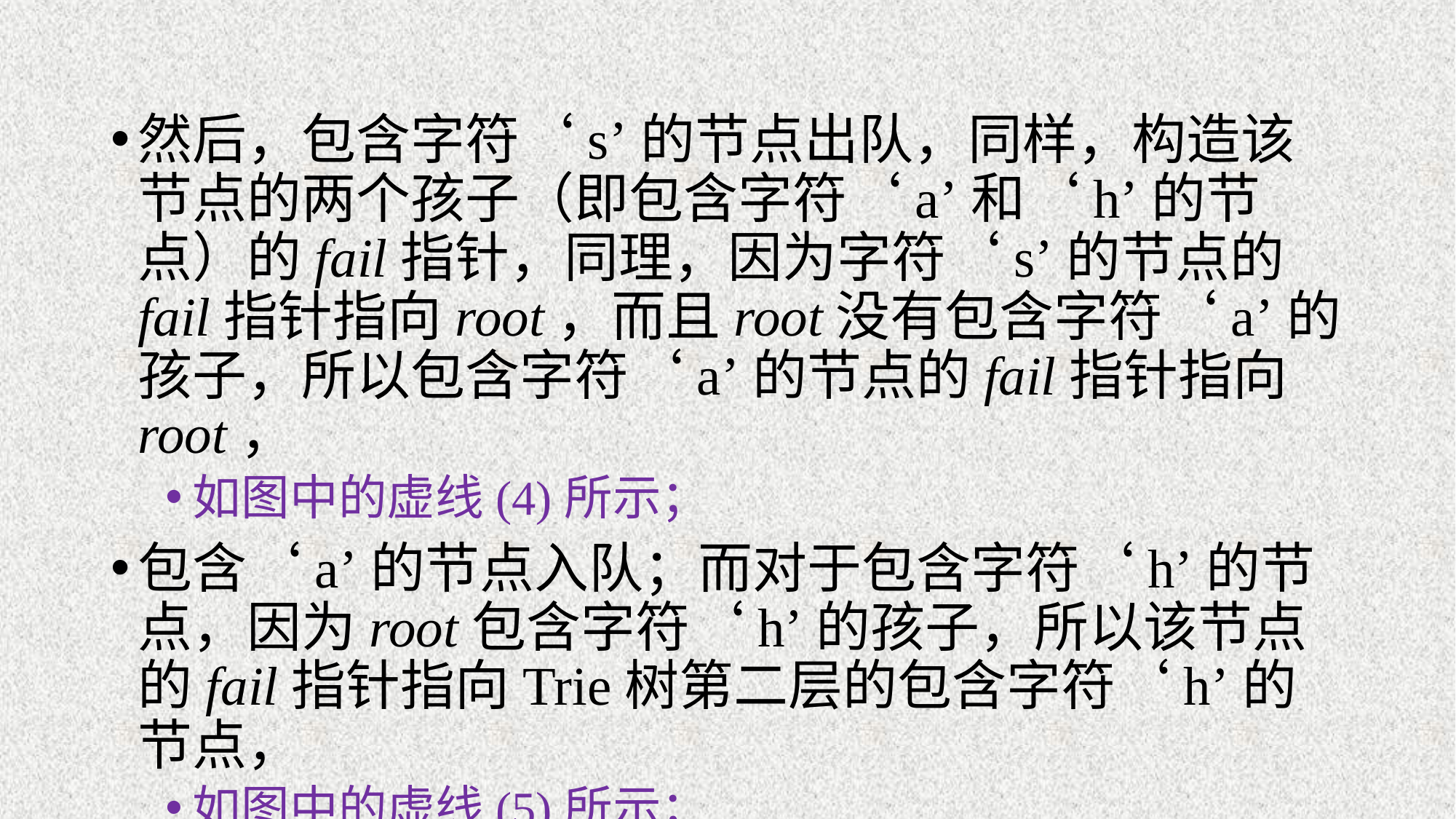

#
然后，包含字符‘s’的节点出队，同样，构造该节点的两个孩子（即包含字符‘a’和‘h’的节点）的fail指针，同理，因为字符‘s’的节点的fail指针指向root，而且root没有包含字符‘a’的孩子，所以包含字符‘a’的节点的fail指针指向root，
如图中的虚线(4)所示；
包含‘a’的节点入队；而对于包含字符‘h’的节点，因为root包含字符‘h’的孩子，所以该节点的fail指针指向Trie树第二层的包含字符‘h’的节点，
如图中的虚线(5)所示；
同时该节点入队。